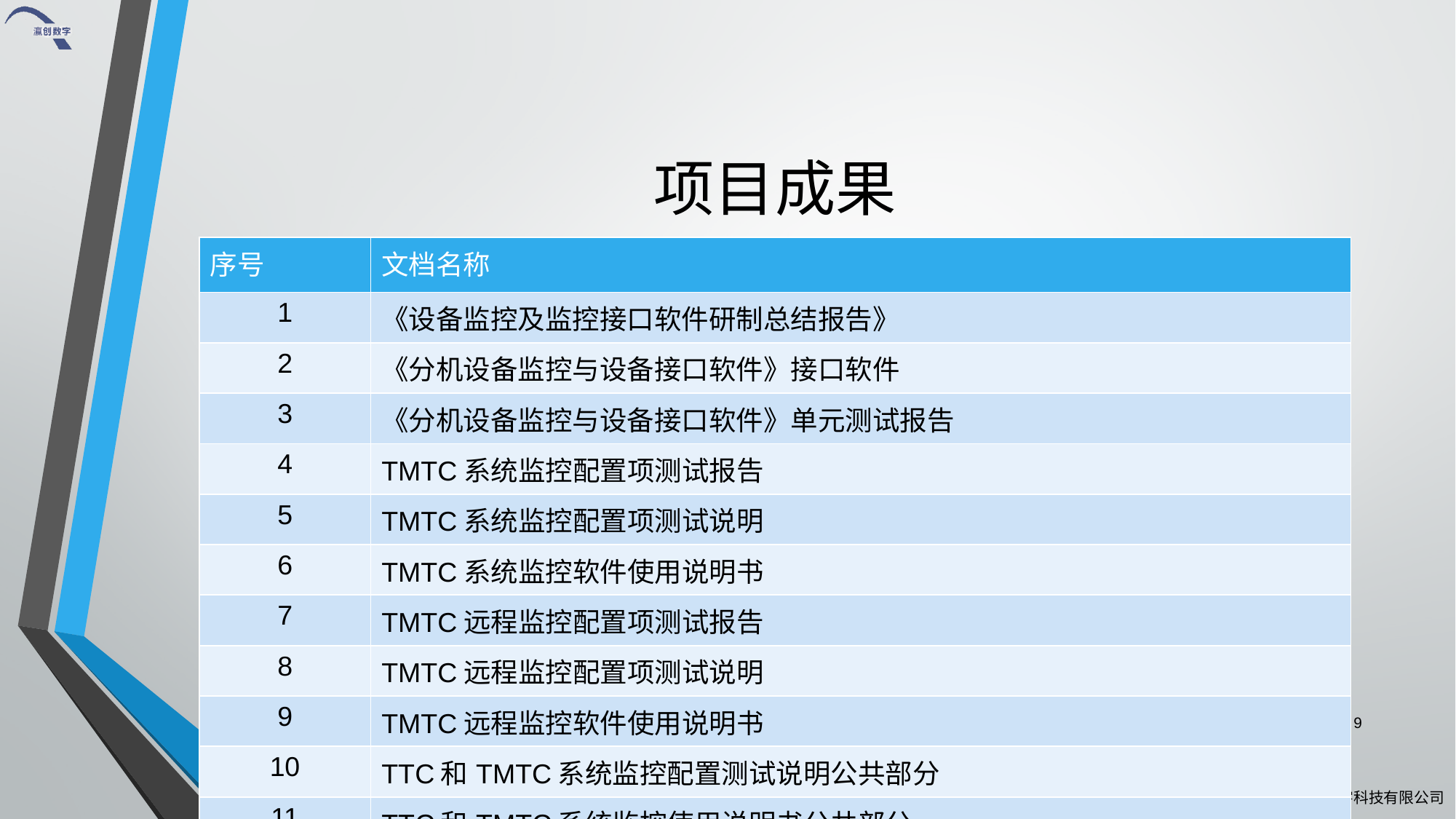

# 项目成果
| 序号 | 文档名称 |
| --- | --- |
| 1 | 《设备监控及监控接口软件研制总结报告》 |
| 2 | 《分机设备监控与设备接口软件》接口软件 |
| 3 | 《分机设备监控与设备接口软件》单元测试报告 |
| 4 | TMTC系统监控配置项测试报告 |
| 5 | TMTC系统监控配置项测试说明 |
| 6 | TMTC系统监控软件使用说明书 |
| 7 | TMTC远程监控配置项测试报告 |
| 8 | TMTC远程监控配置项测试说明 |
| 9 | TMTC远程监控软件使用说明书 |
| 10 | TTC和TMTC系统监控配置测试说明公共部分 |
| 11 | TTC和TMTC系统监控使用说明书公共部分 |

9